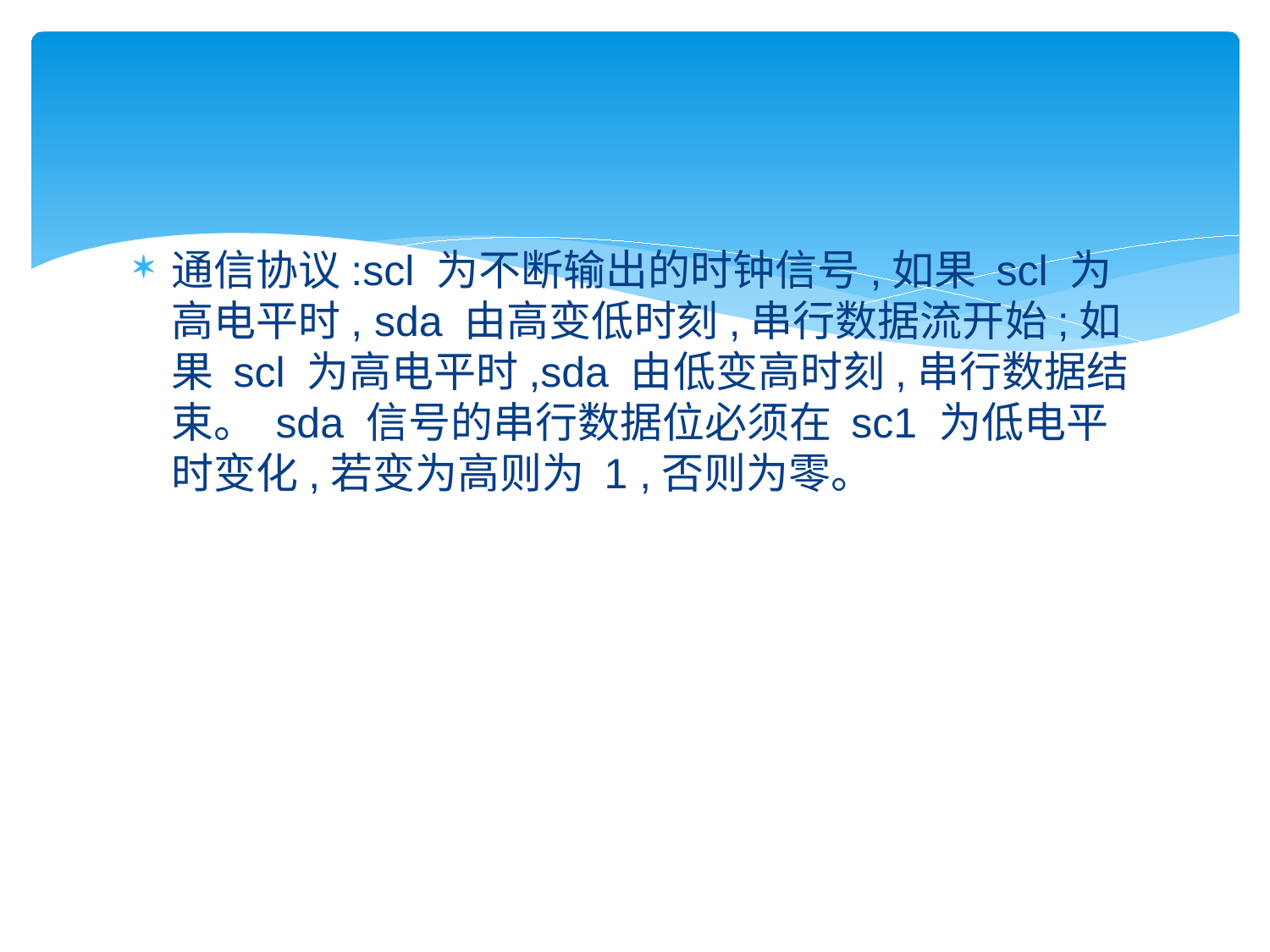

#
通信协议:scl 为不断输出的时钟信号,如果 scl 为高电平时, sda 由高变低时刻,串行数据流开始;如果 scl 为高电平时,sda 由低变高时刻,串行数据结束。 sda 信号的串行数据位必须在 sc1 为低电平时变化,若变为高则为 1 ,否则为零。